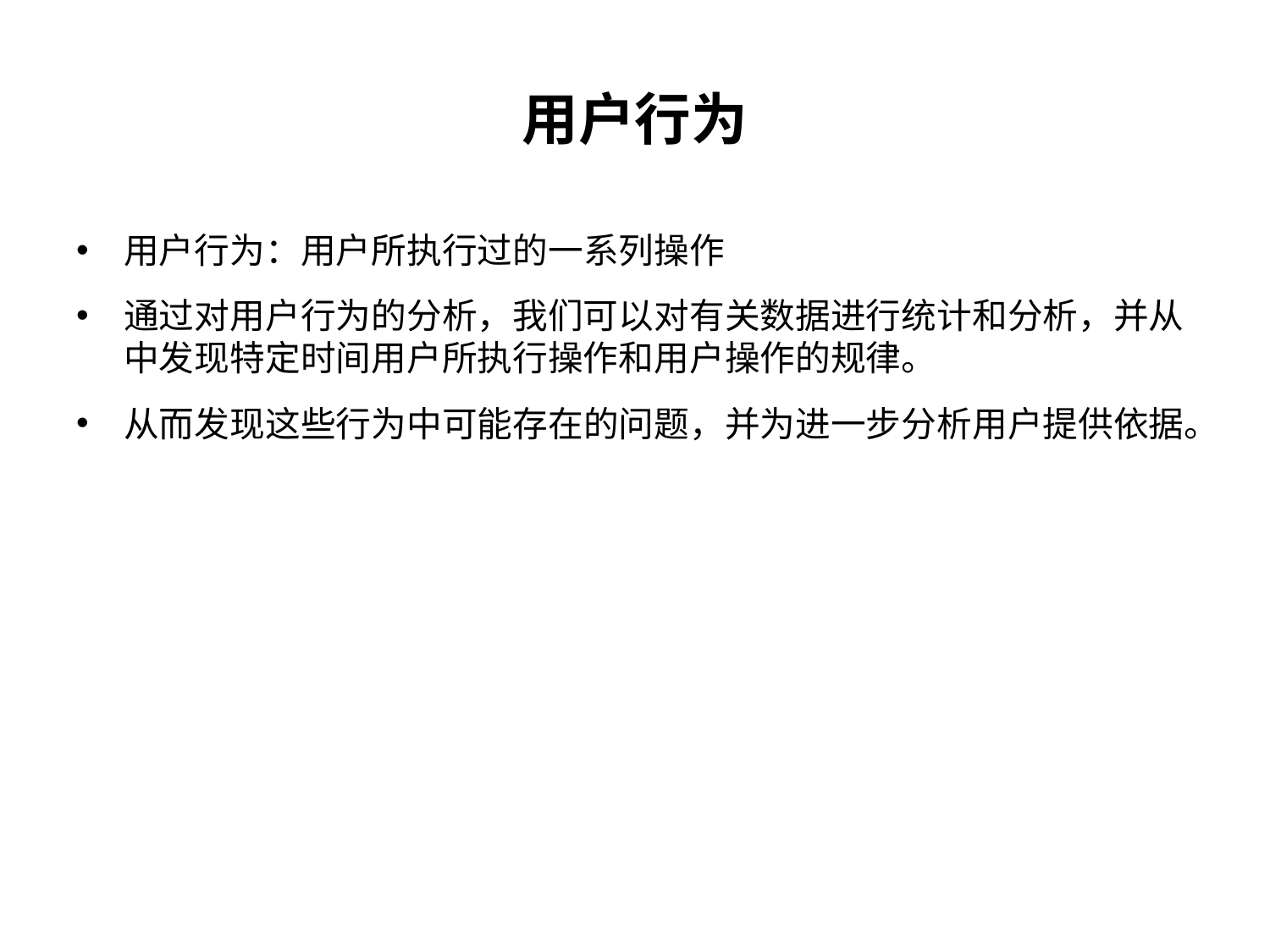

# 用户行为
用户行为：用户所执行过的一系列操作
通过对用户行为的分析，我们可以对有关数据进行统计和分析，并从中发现特定时间用户所执行操作和用户操作的规律。
从而发现这些行为中可能存在的问题，并为进一步分析用户提供依据。